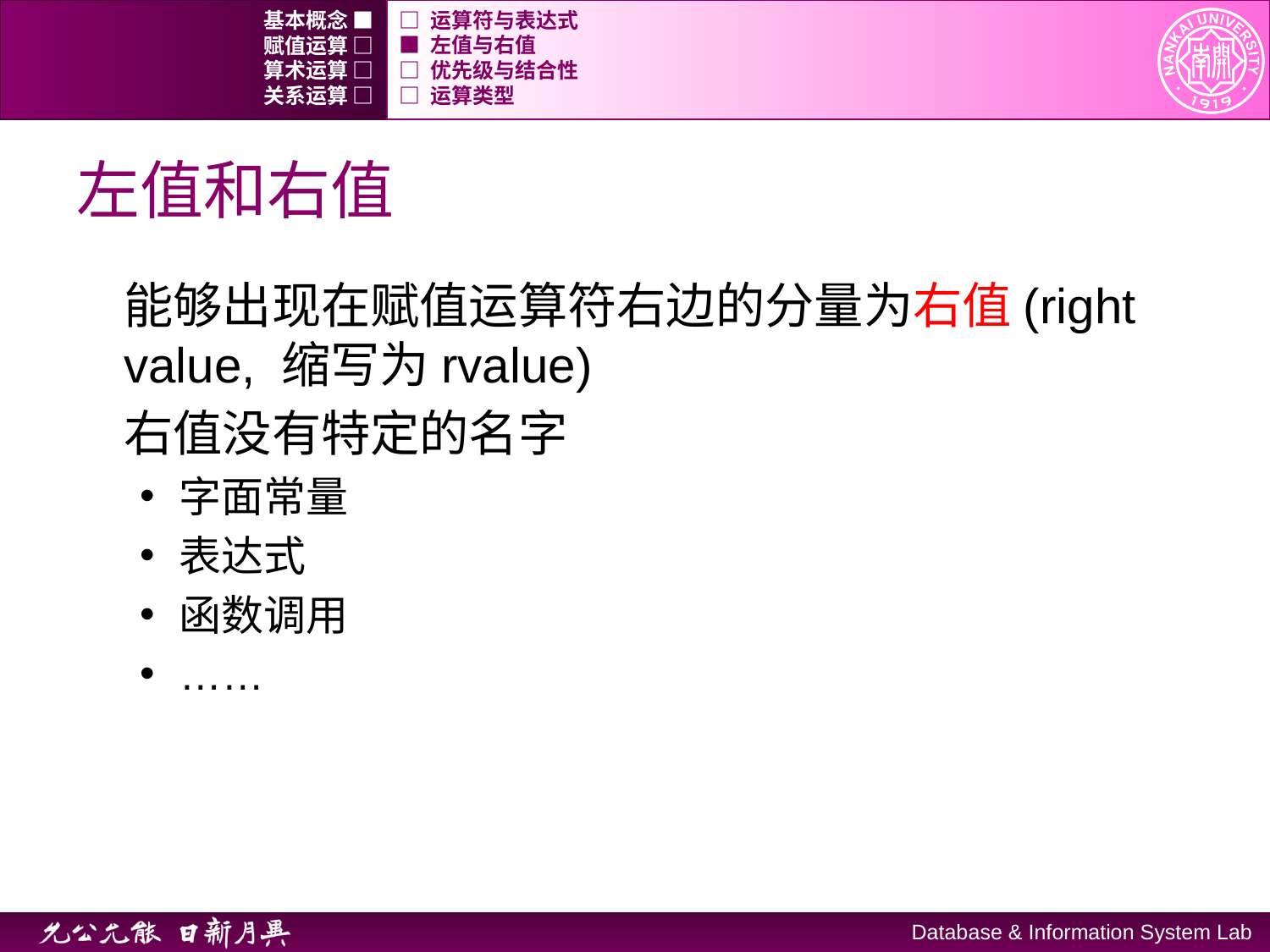

基本概念 ■
□ 运算符与表达式
赋值运算 □
■ 左值与右值
算术运算 □
□ 优先级与结合性
关系运算 □
□ 运算类型
# 左值和右值
能够出现在赋值运算符右边的分量为右值(right value, 缩写为rvalue)
右值没有特定的名字
字面常量
表达式
函数调用
……